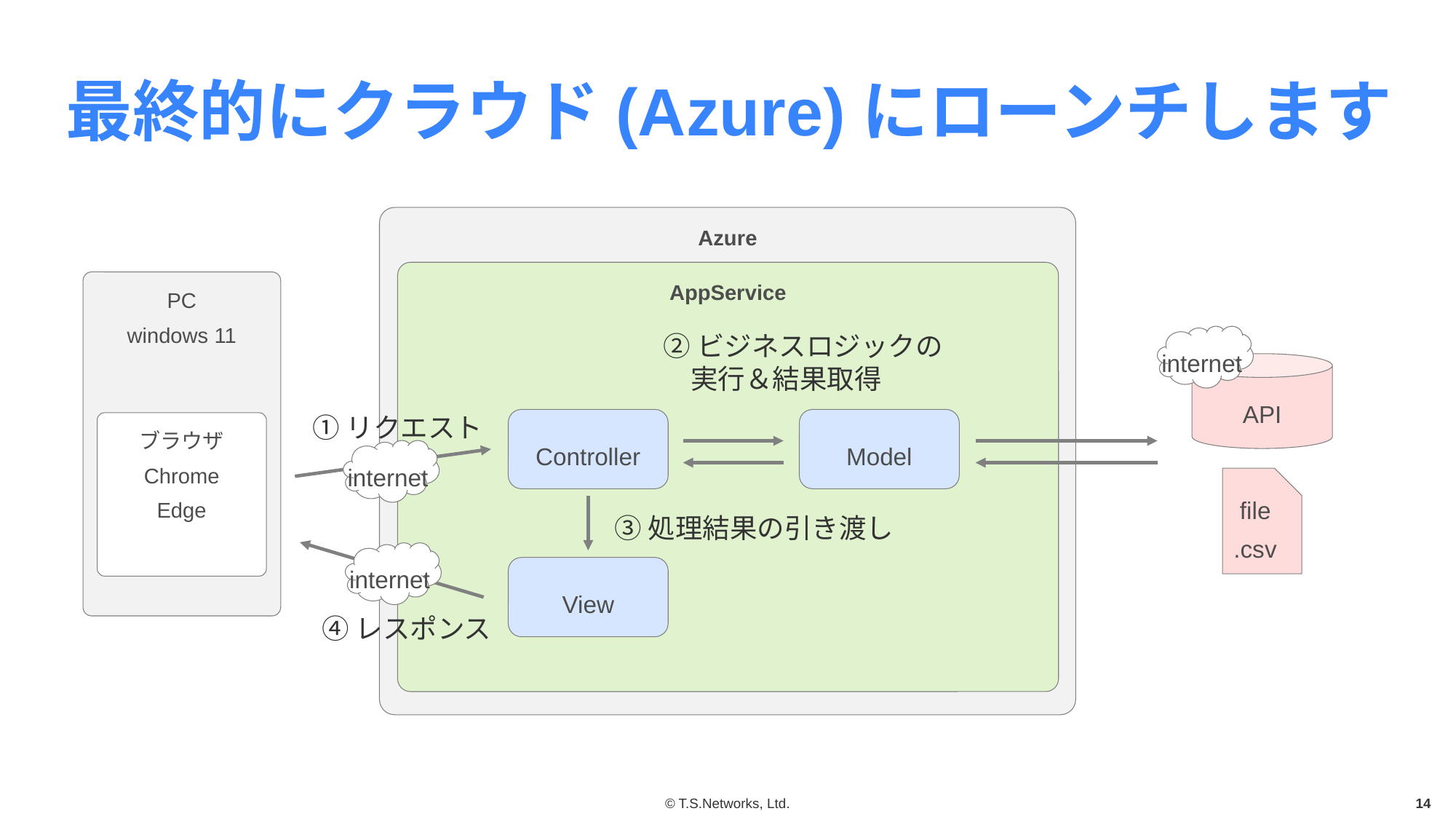

# 最終的にクラウド(Azure)にローンチします
Azure
AppService

PC
windows 11
②ビジネスロジックの
　実行＆結果取得
①リクエスト
Controller
Model
③処理結果の引き渡し
View
④レスポンス
internet
API
ブラウザ
Chrome
Edge
internet
file
.csv
internet
© T.S.Networks, Ltd.
14